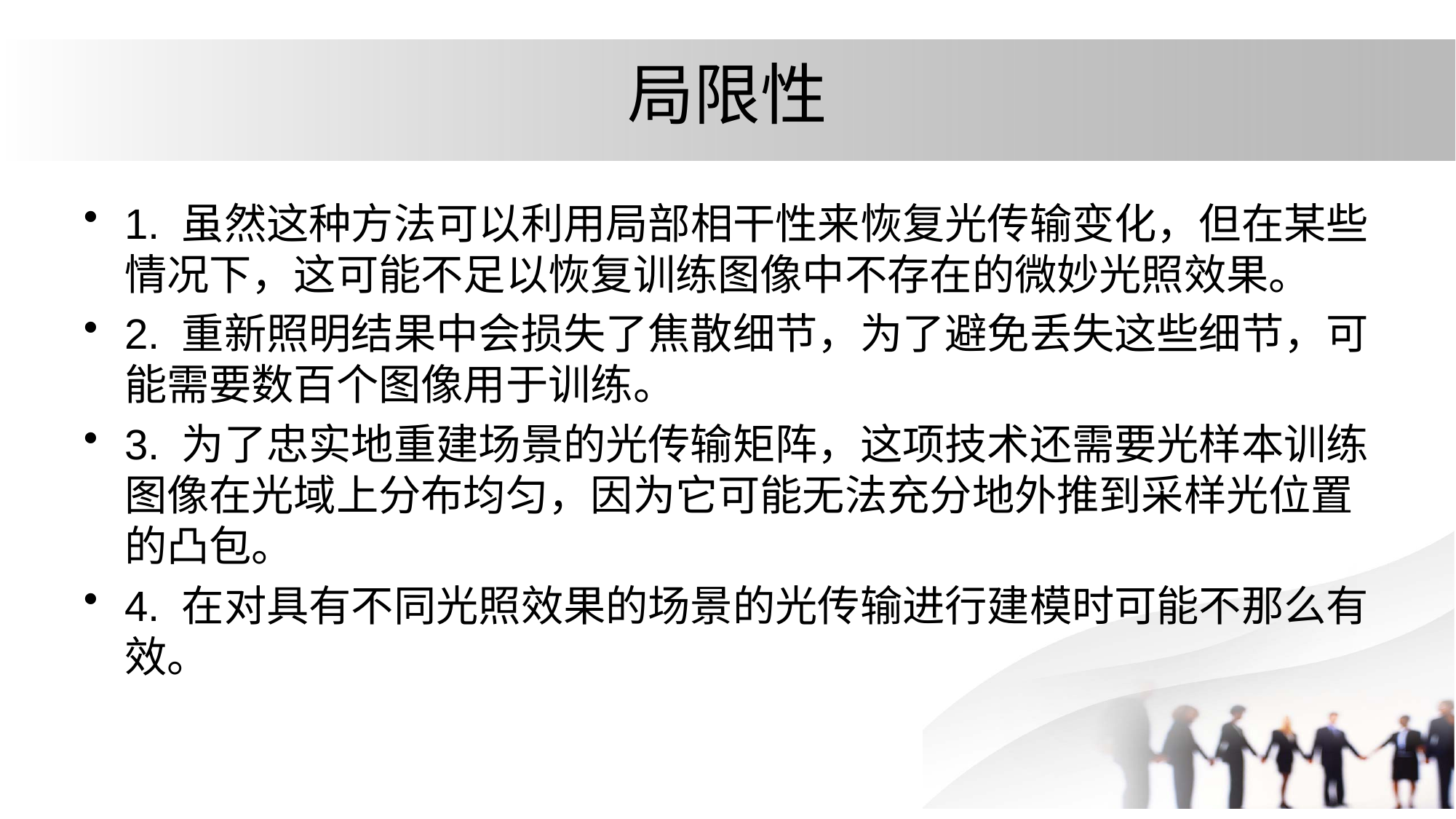

# 局限性
1. 虽然这种方法可以利用局部相干性来恢复光传输变化，但在某些情况下，这可能不足以恢复训练图像中不存在的微妙光照效果。
2. 重新照明结果中会损失了焦散细节，为了避免丢失这些细节，可能需要数百个图像用于训练。
3. 为了忠实地重建场景的光传输矩阵，这项技术还需要光样本训练图像在光域上分布均匀，因为它可能无法充分地外推到采样光位置的凸包。
4. 在对具有不同光照效果的场景的光传输进行建模时可能不那么有效。